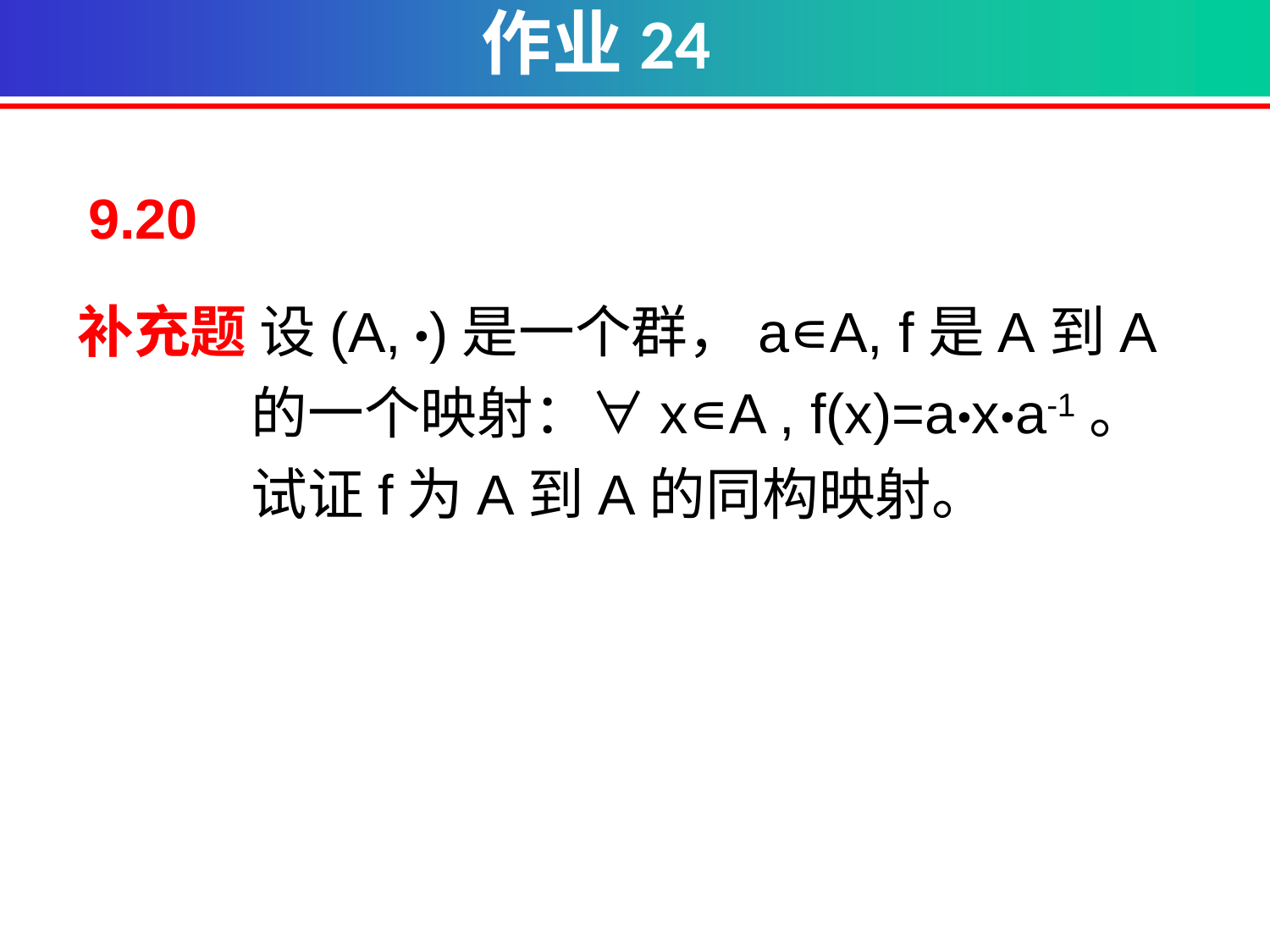

作业24
9.20
补充题 设(A, ·)是一个群，a∊A, f是A到A的一个映射：∀x∊A , f(x)=a·x·a-1。试证f为A到A的同构映射。